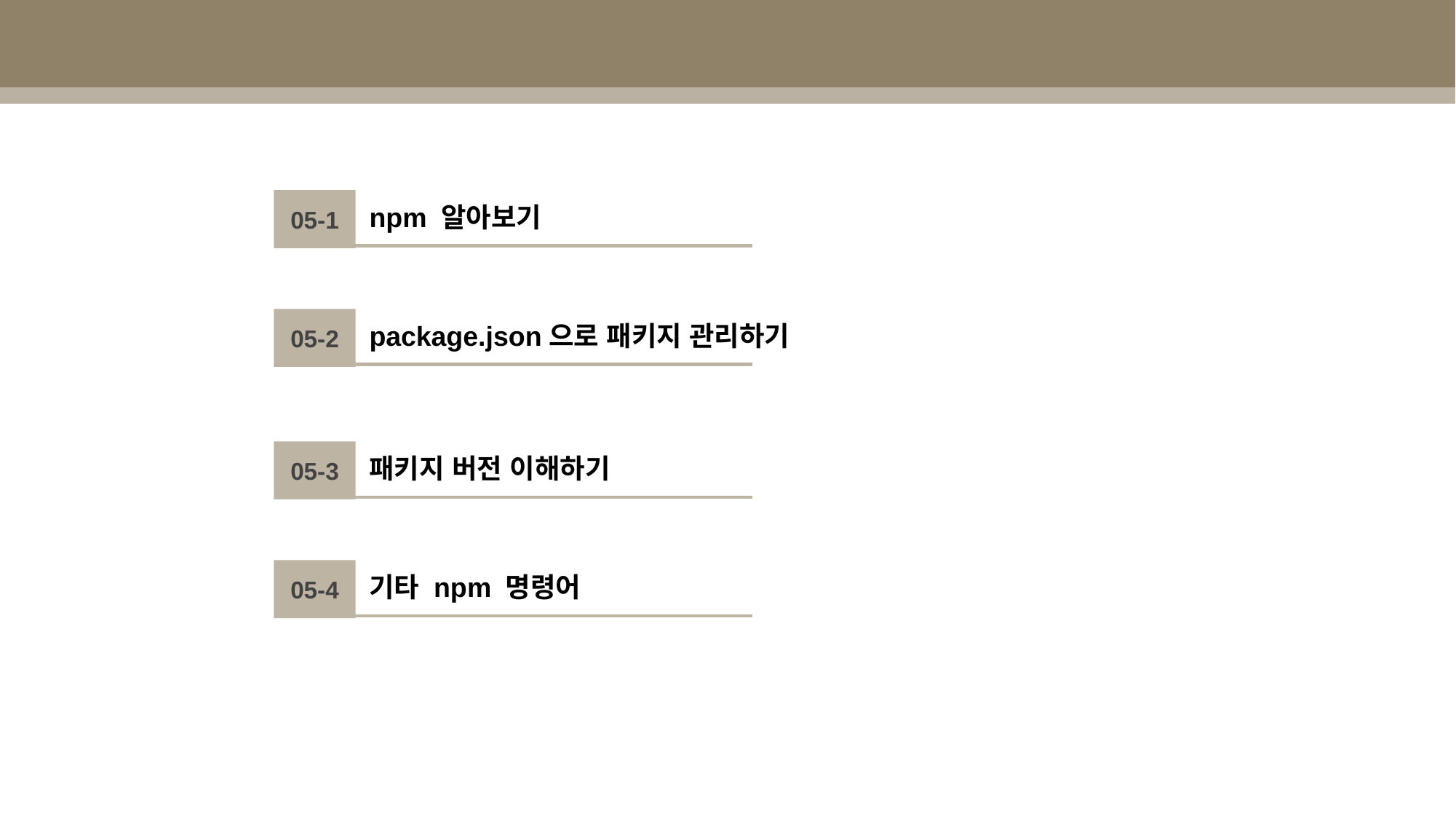

05-1
npm 알아보기
05-2
package.json으로 패키지 관리하기
05-3
패키지 버전 이해하기
05-4
기타 npm 명령어